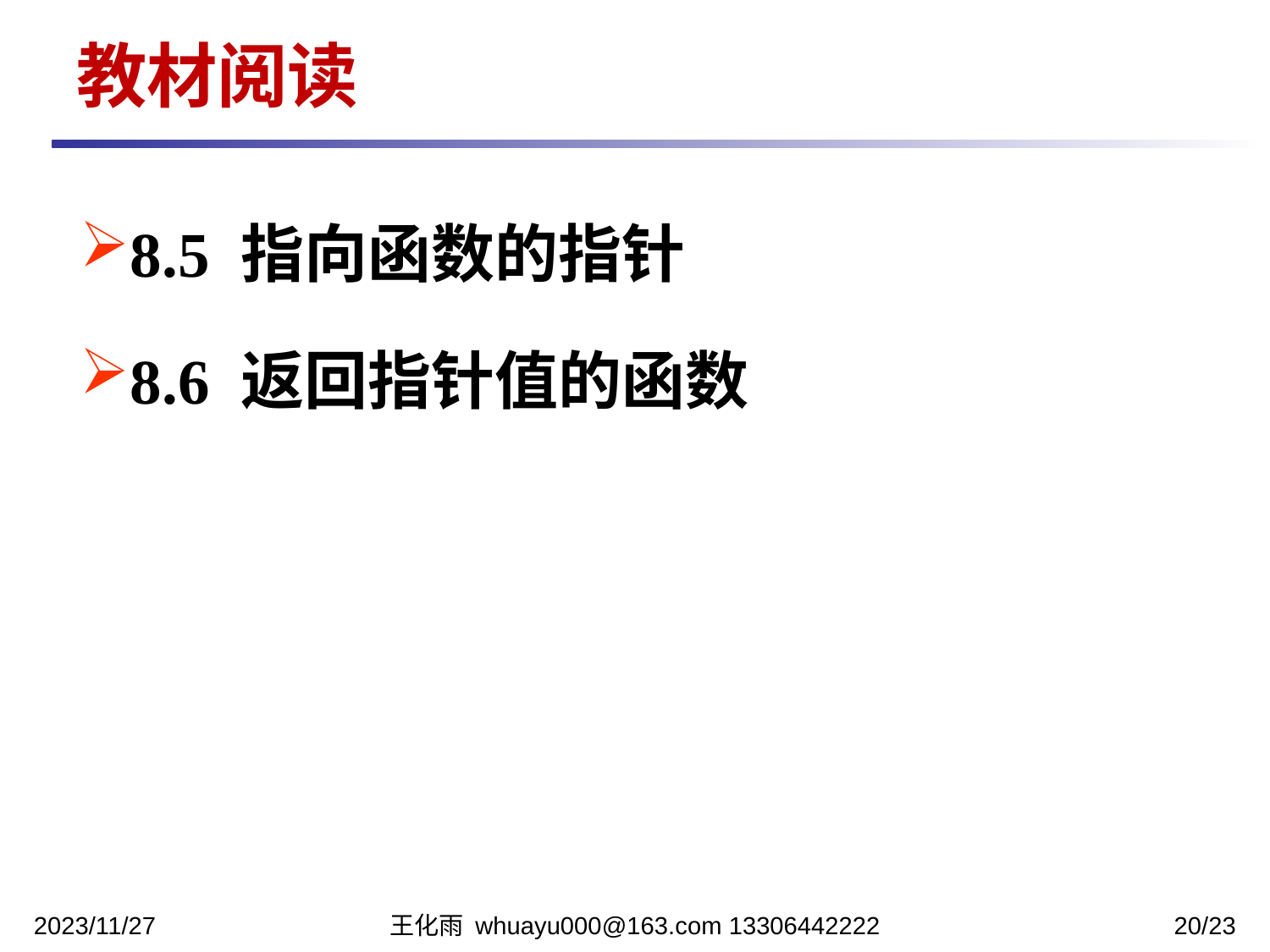

教材阅读
8.5 指向函数的指针
8.6 返回指针值的函数
2023/11/27
王化雨 whuayu000@163.com 13306442222
20/23